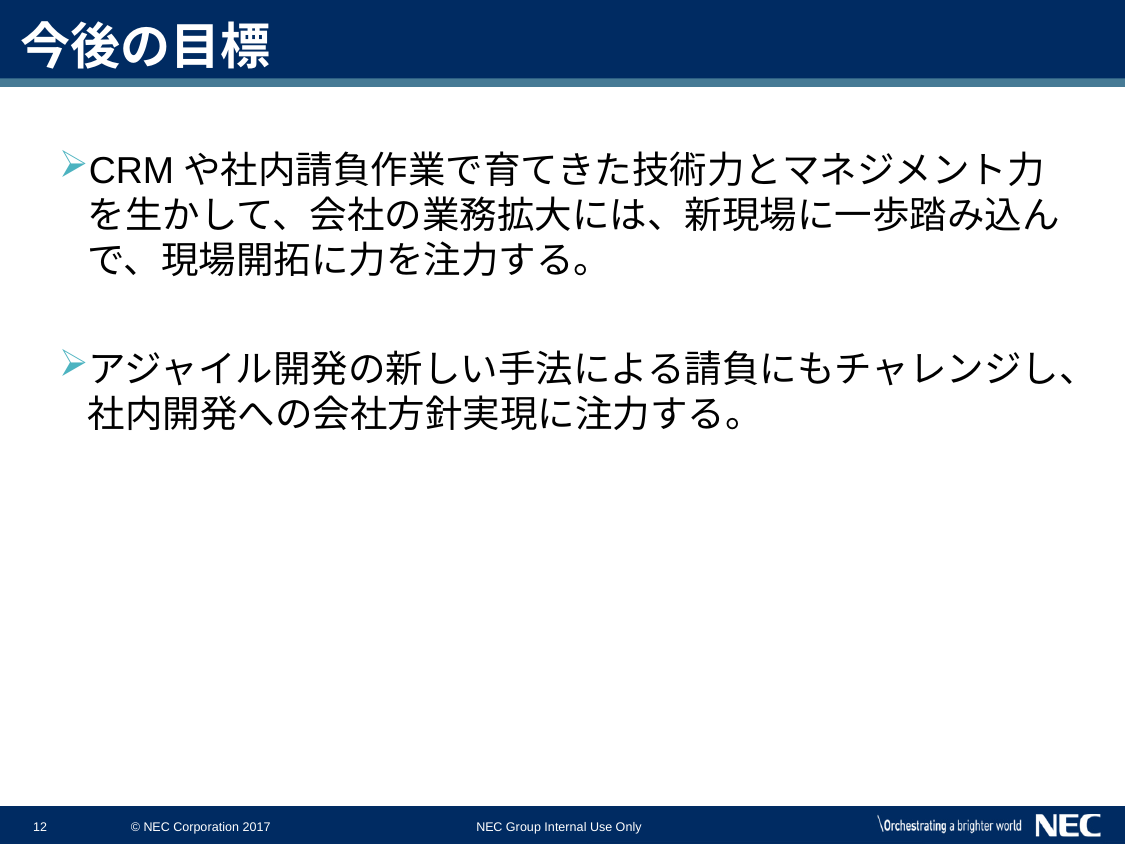

# 今後の目標
CRMや社内請負作業で育てきた技術力とマネジメント力を生かして、会社の業務拡大には、新現場に一歩踏み込んで、現場開拓に力を注力する。

アジャイル開発の新しい手法による請負にもチャレンジし、社内開発への会社方針実現に注力する。